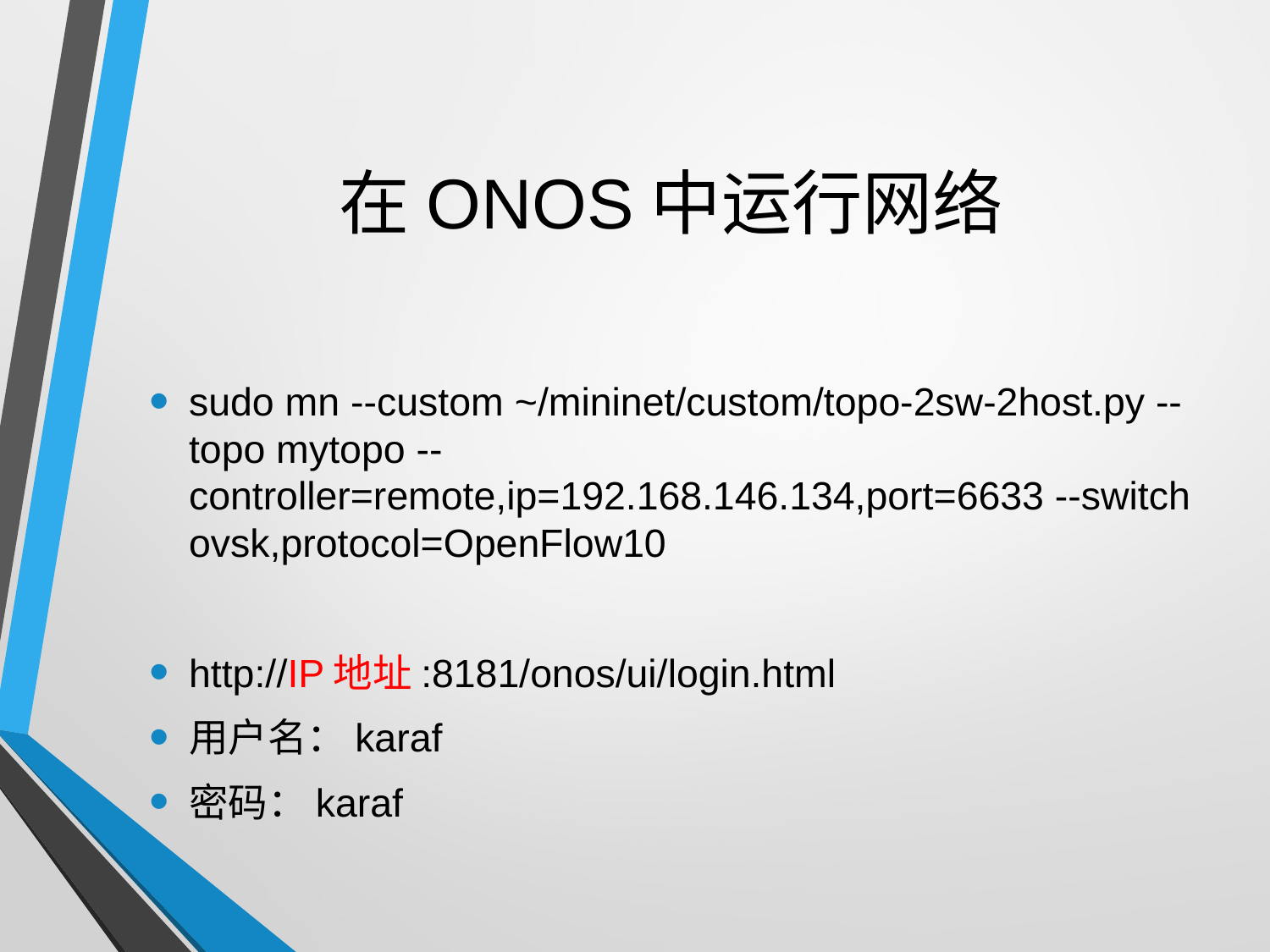

# 在ONOS中运行网络
sudo mn --custom ~/mininet/custom/topo-2sw-2host.py --topo mytopo --controller=remote,ip=192.168.146.134,port=6633 --switch ovsk,protocol=OpenFlow10

http://IP地址:8181/onos/ui/login.html
用户名：karaf
密码：karaf